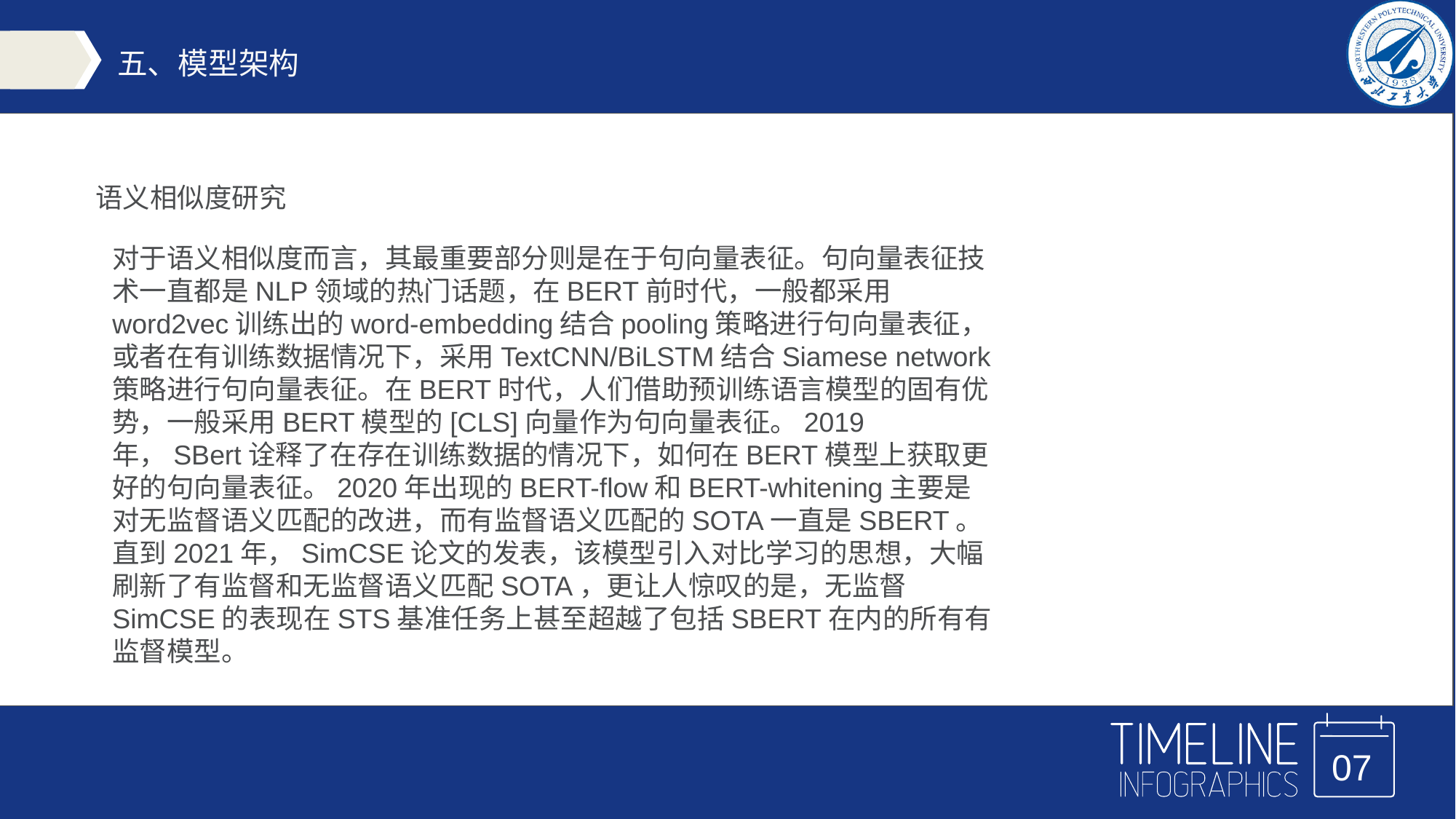

五、模型架构
语义相似度研究
对于语义相似度而言，其最重要部分则是在于句向量表征。句向量表征技术一直都是NLP领域的热门话题，在BERT前时代，一般都采用word2vec训练出的word-embedding结合pooling策略进行句向量表征，或者在有训练数据情况下，采用TextCNN/BiLSTM结合Siamese network策略进行句向量表征。在BERT时代，人们借助预训练语言模型的固有优势，一般采用BERT模型的[CLS]向量作为句向量表征。2019年，SBert诠释了在存在训练数据的情况下，如何在BERT模型上获取更好的句向量表征。2020年出现的BERT-flow和BERT-whitening主要是对无监督语义匹配的改进，而有监督语义匹配的SOTA一直是SBERT。直到2021年，SimCSE论文的发表，该模型引入对比学习的思想，大幅刷新了有监督和无监督语义匹配SOTA，更让人惊叹的是，无监督SimCSE的表现在STS基准任务上甚至超越了包括SBERT在内的所有有监督模型。

07